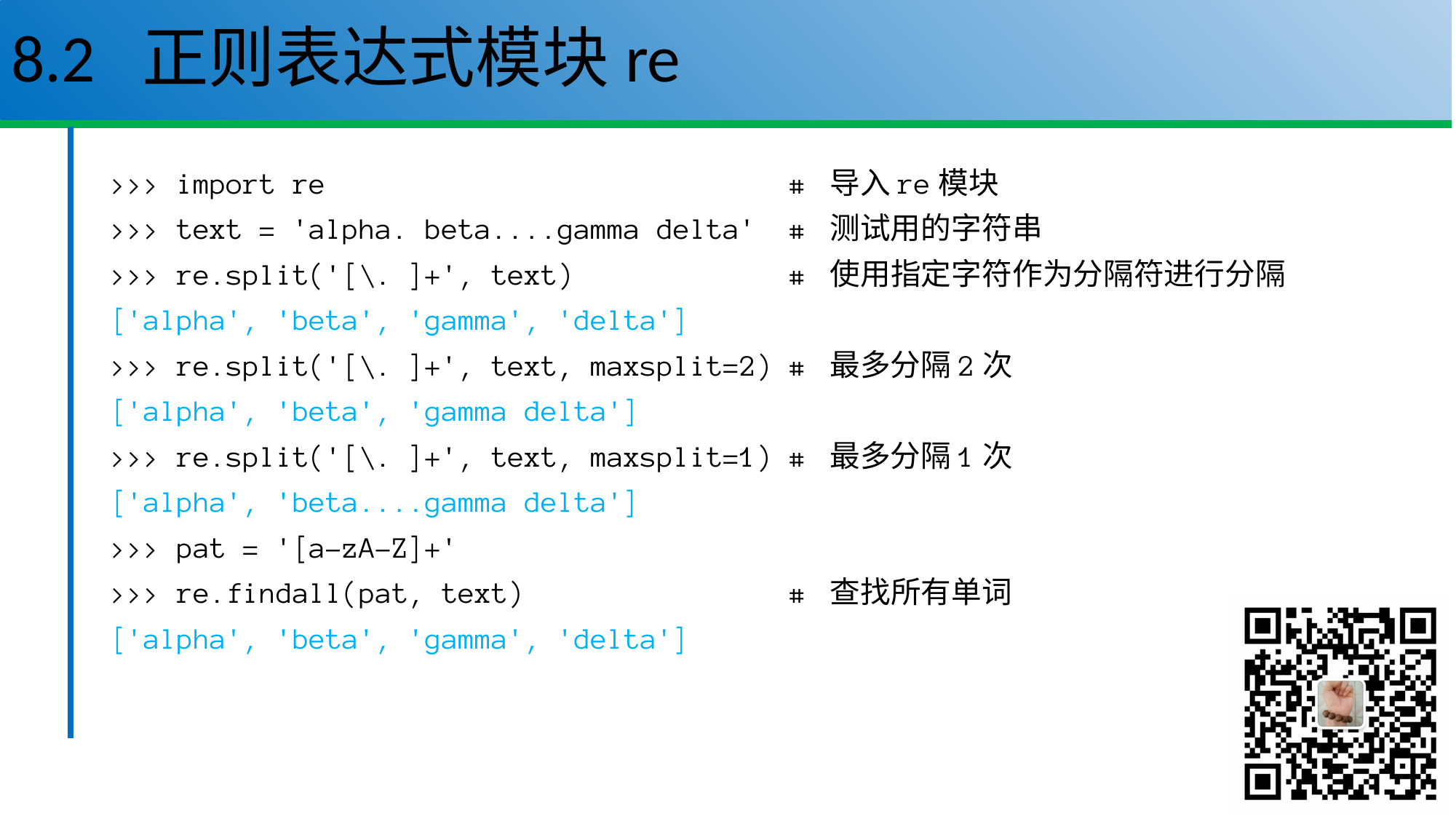

# 8.2  正则表达式模块re
>>> import re                            # 导入re模块
>>> text = 'alpha. beta....gamma delta'  # 测试用的字符串
>>> re.split('[\. ]+', text)             # 使用指定字符作为分隔符进行分隔
['alpha', 'beta', 'gamma', 'delta']
>>> re.split('[\. ]+', text, maxsplit=2) # 最多分隔2次
['alpha', 'beta', 'gamma delta']
>>> re.split('[\. ]+', text, maxsplit=1) # 最多分隔1次
['alpha', 'beta....gamma delta']
>>> pat = '[a-zA-Z]+'
>>> re.findall(pat, text)                # 查找所有单词
['alpha', 'beta', 'gamma', 'delta']
16